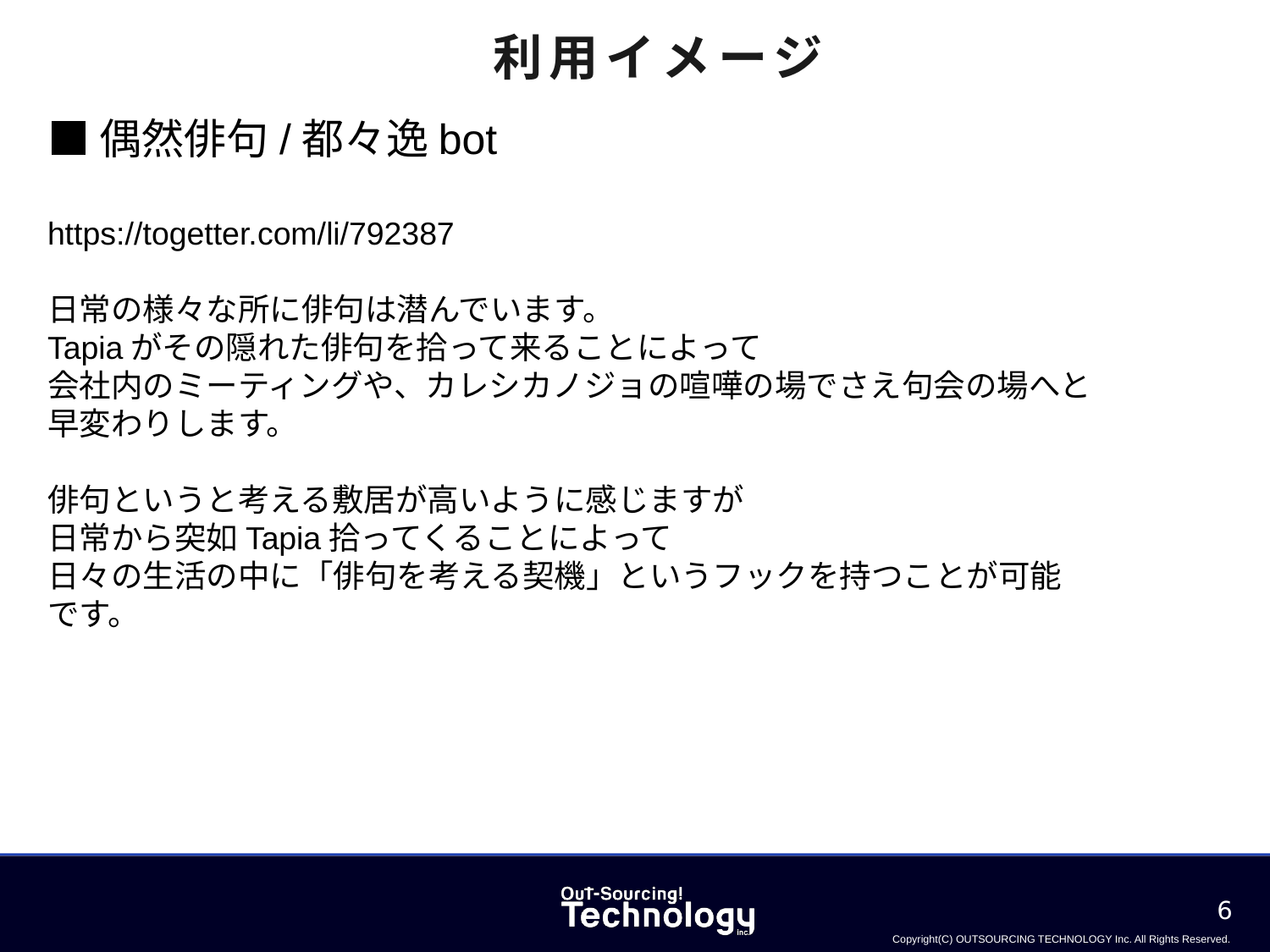

# 利用イメージ
■偶然俳句/都々逸bot

https://togetter.com/li/792387

日常の様々な所に俳句は潜んでいます。
Tapiaがその隠れた俳句を拾って来ることによって
会社内のミーティングや、カレシカノジョの喧嘩の場でさえ句会の場へと早変わりします。

俳句というと考える敷居が高いように感じますが
日常から突如Tapia拾ってくることによって
日々の生活の中に「俳句を考える契機」というフックを持つことが可能です。

6